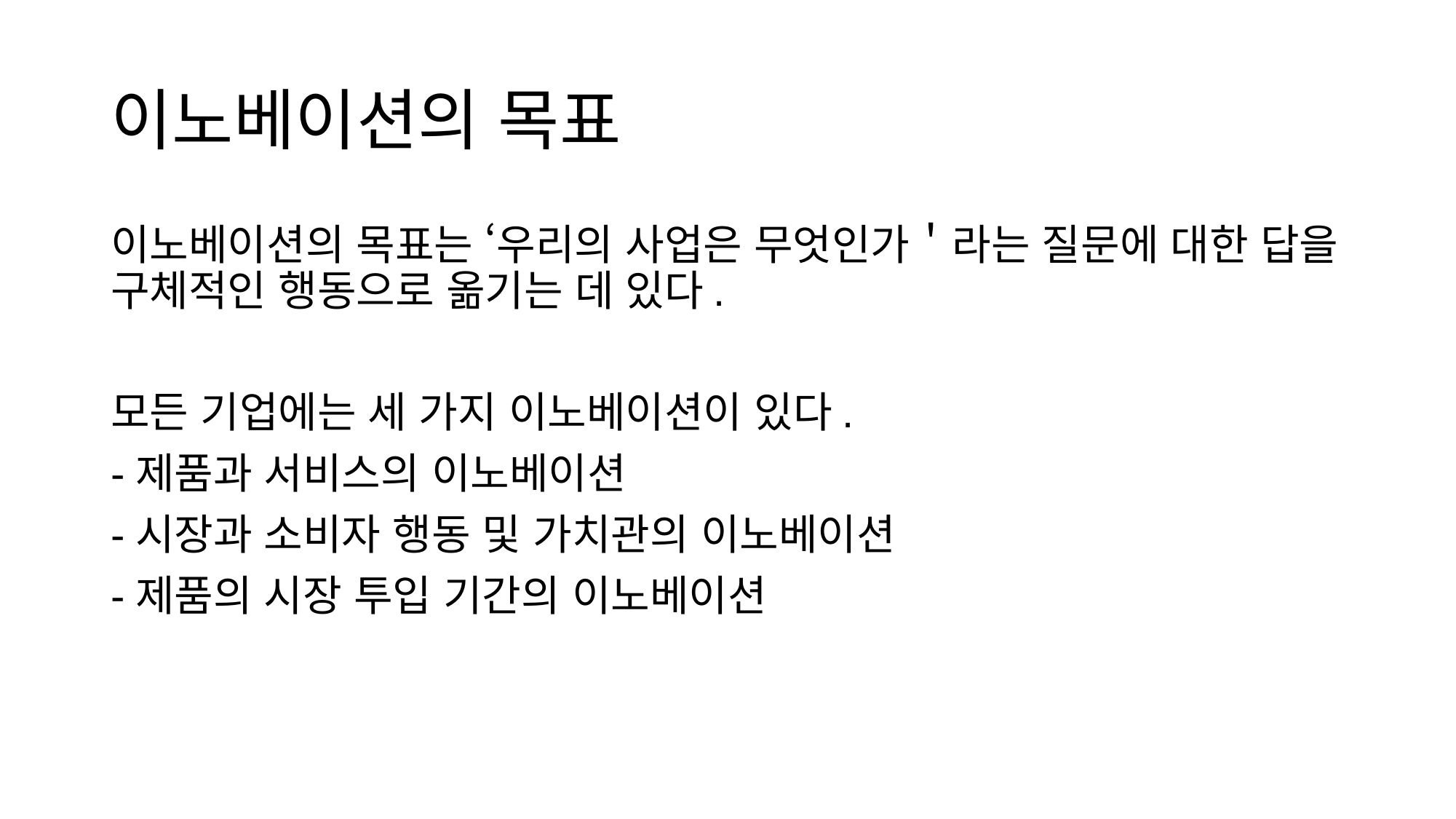

# 이노베이션의 목표
이노베이션의 목표는 ‘우리의 사업은 무엇인가＇라는 질문에 대한 답을 구체적인 행동으로 옮기는 데 있다.

모든 기업에는 세 가지 이노베이션이 있다.
-제품과 서비스의 이노베이션
-시장과 소비자 행동 및 가치관의 이노베이션
-제품의 시장 투입 기간의 이노베이션